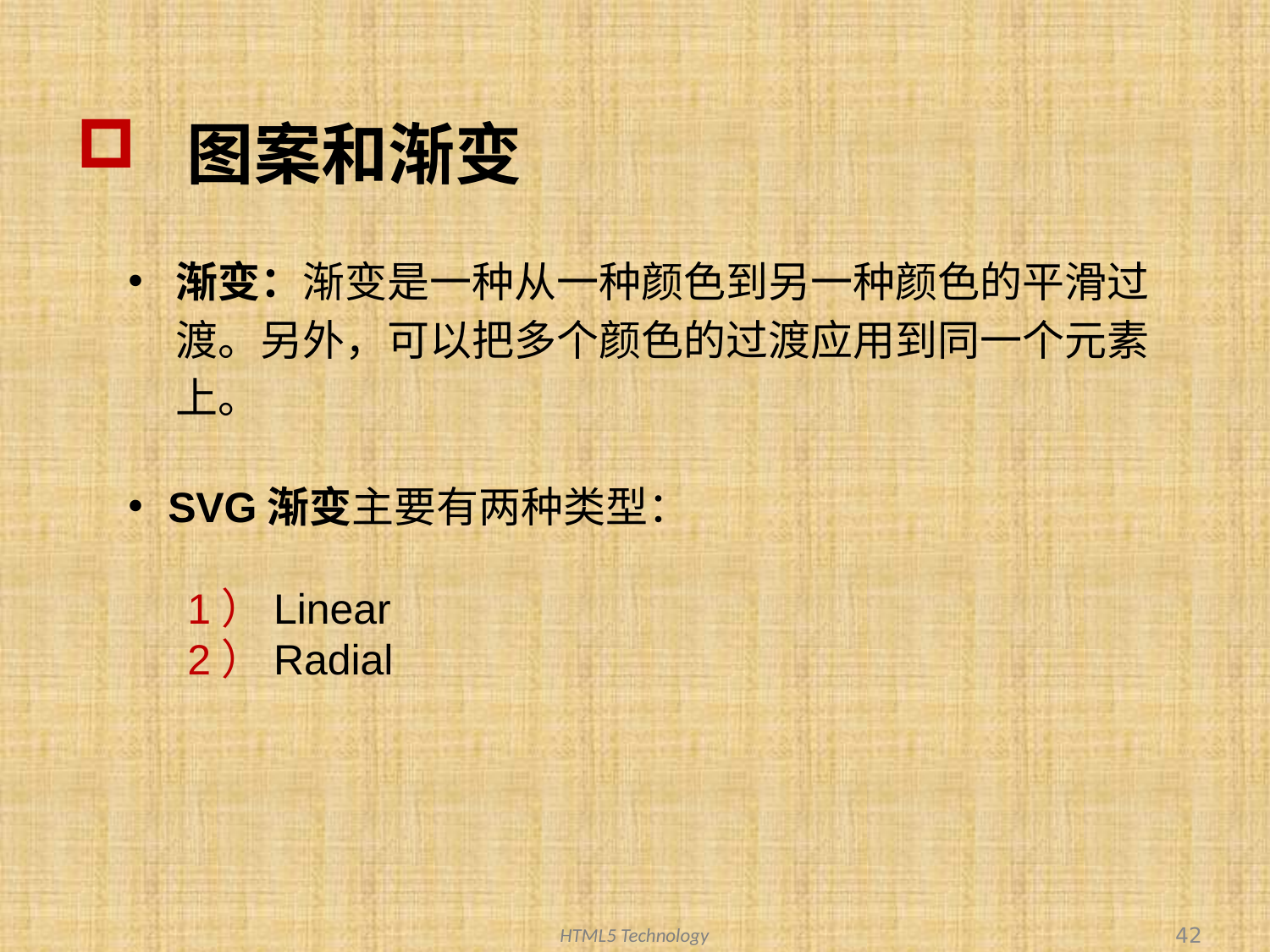

# 图案和渐变
渐变：渐变是一种从一种颜色到另一种颜色的平滑过渡。另外，可以把多个颜色的过渡应用到同一个元素上。

SVG渐变主要有两种类型：
     1）Linear
     2）Radial
42
HTML5 Technology